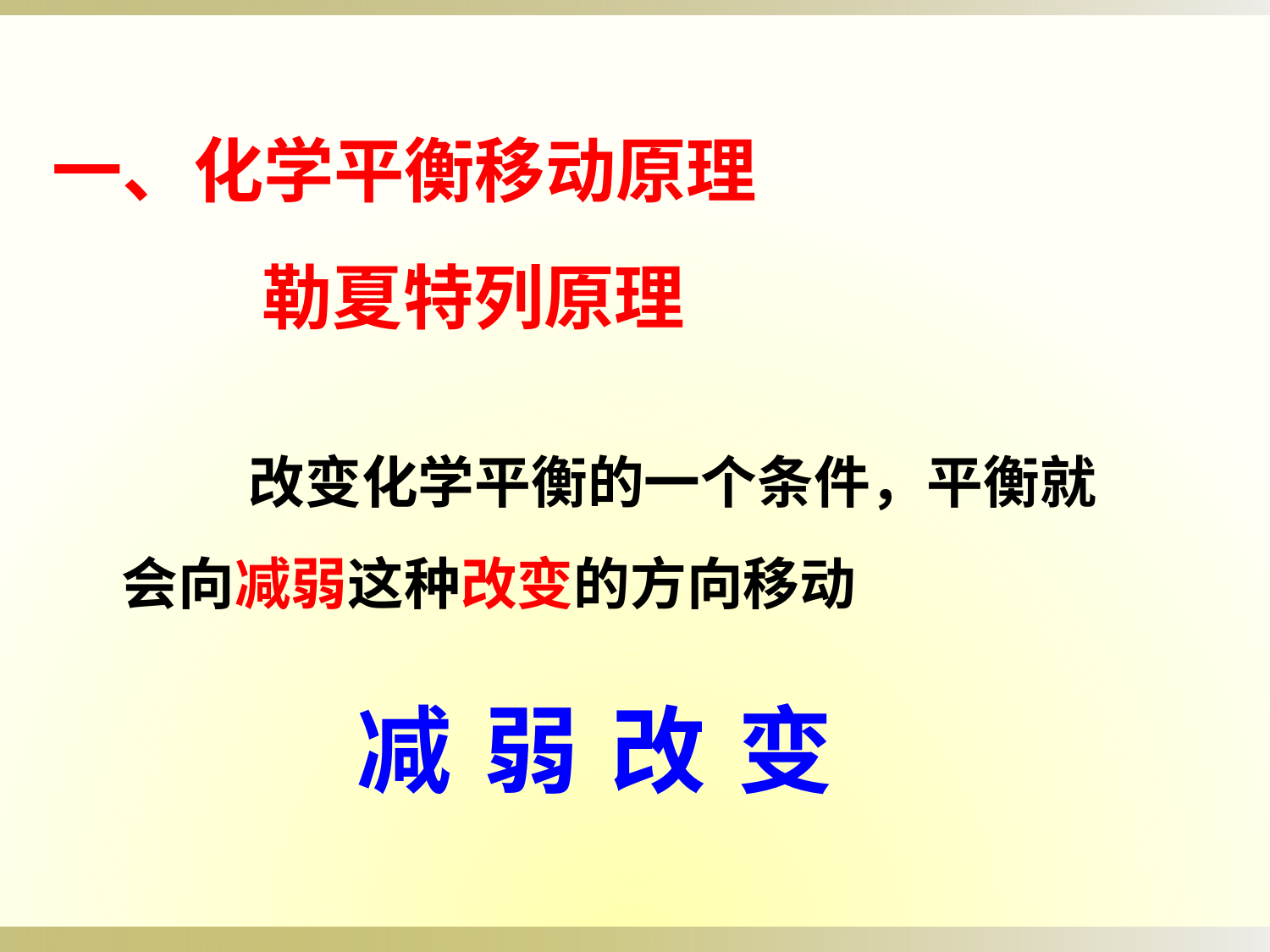

一、化学平衡移动原理
            勒夏特列原理
	改变化学平衡的一个条件，平衡就会向减弱这种改变的方向移动
减弱改变